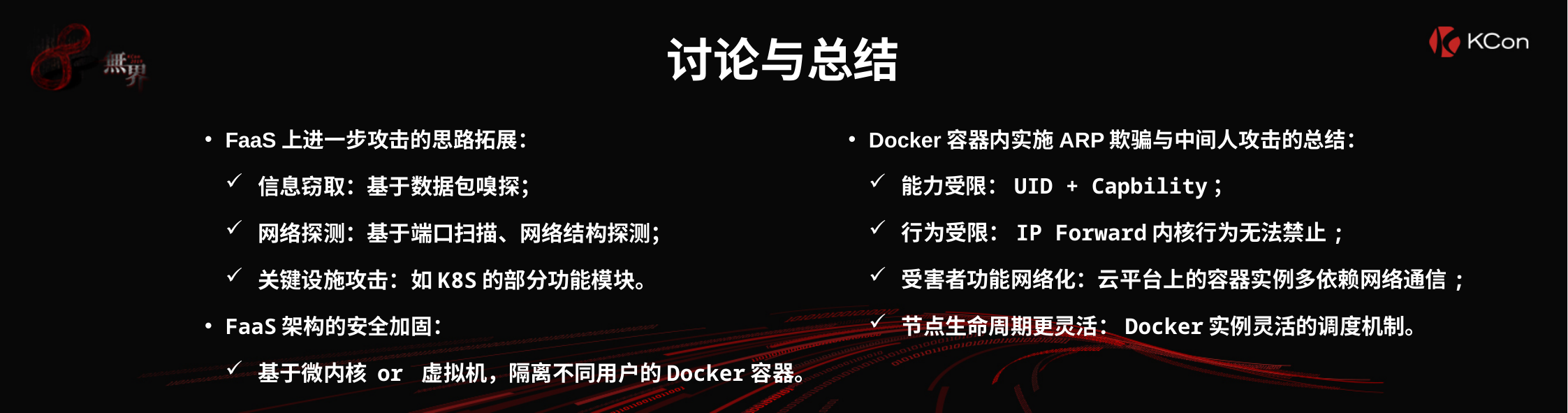

# 讨论与总结
Docker容器内实施ARP欺骗与中间人攻击的总结：
能力受限：UID + Capbility；
行为受限：IP Forward内核行为无法禁止;
受害者功能网络化：云平台上的容器实例多依赖网络通信;
节点生命周期更灵活：Docker实例灵活的调度机制。
FaaS上进一步攻击的思路拓展：
信息窃取：基于数据包嗅探；
网络探测：基于端口扫描、网络结构探测；
关键设施攻击：如K8S的部分功能模块。
FaaS架构的安全加固：
基于微内核 or 虚拟机，隔离不同用户的Docker容器。